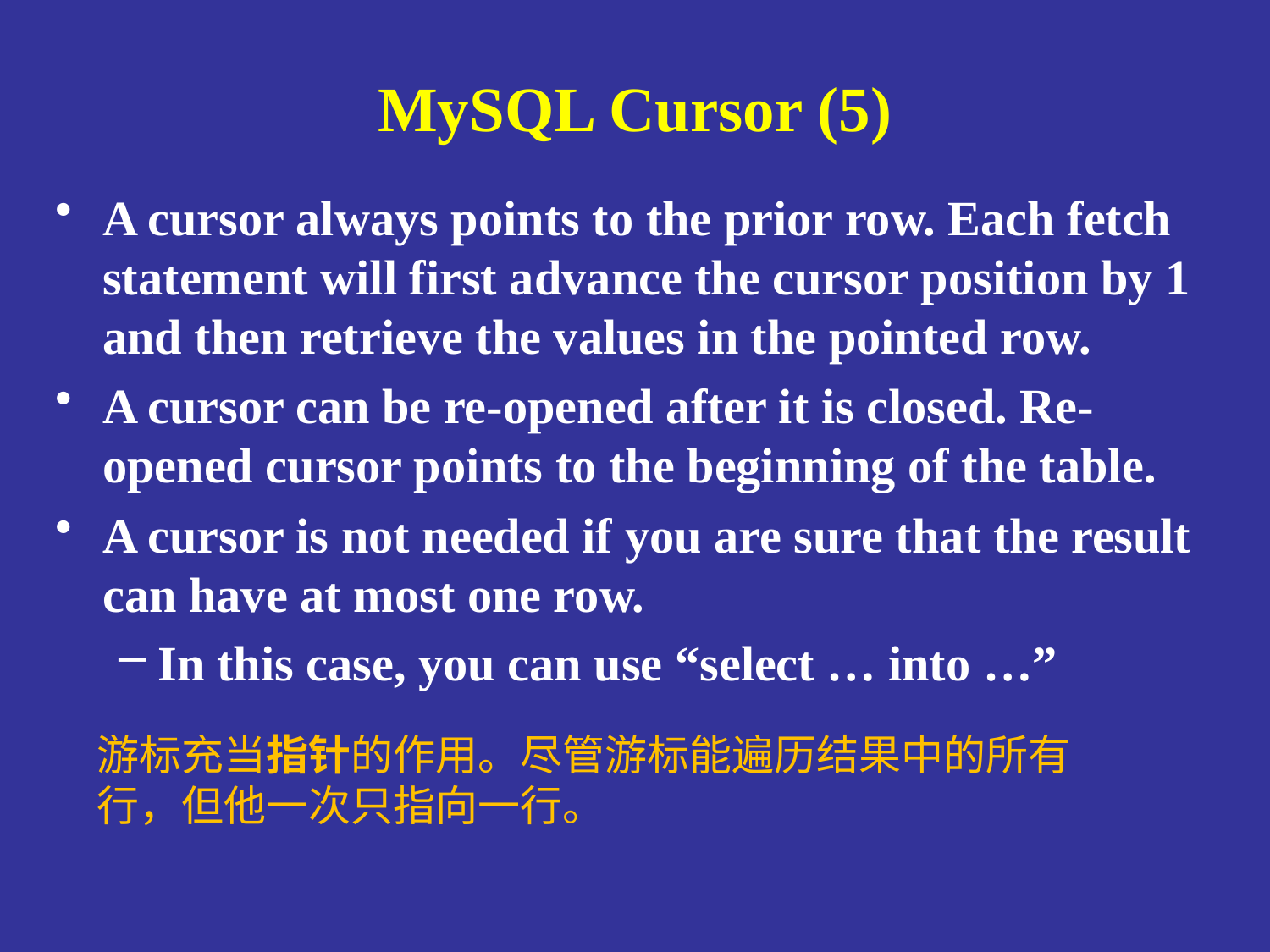

# MySQL Cursor (5)
A cursor always points to the prior row. Each fetch statement will first advance the cursor position by 1 and then retrieve the values in the pointed row.
A cursor can be re-opened after it is closed. Re-opened cursor points to the beginning of the table.
A cursor is not needed if you are sure that the result can have at most one row.
In this case, you can use “select … into …”
游标充当指针的作用。尽管游标能遍历结果中的所有行，但他一次只指向一行。